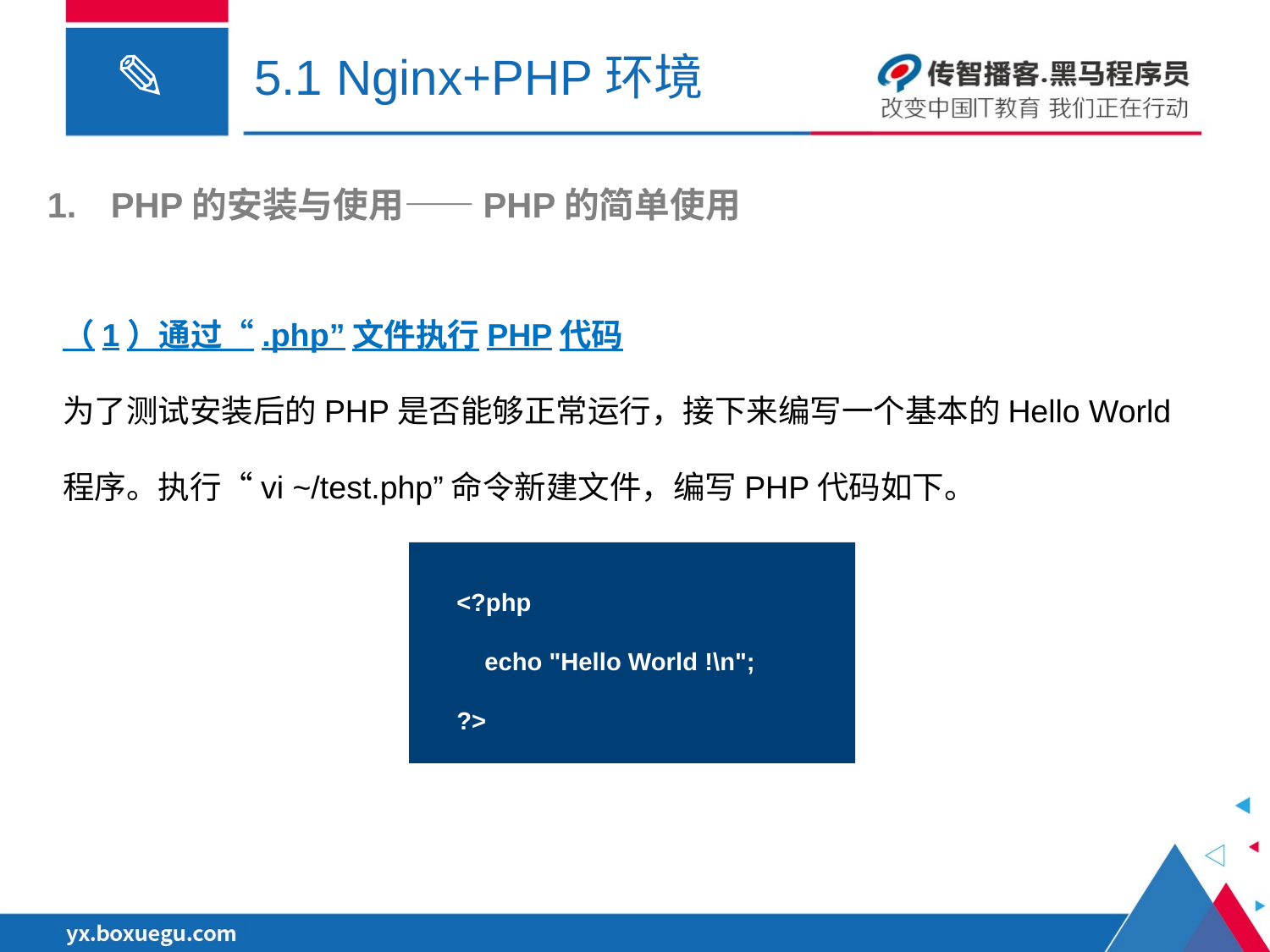

# 5.1 Nginx+PHP环境
PHP的安装与使用——PHP的简单使用
（1）通过“.php”文件执行PHP代码
为了测试安装后的PHP是否能够正常运行，接下来编写一个基本的Hello World程序。执行“vi ~/test.php”命令新建文件，编写PHP代码如下。

<?php
    echo "Hello World !\n";
?>